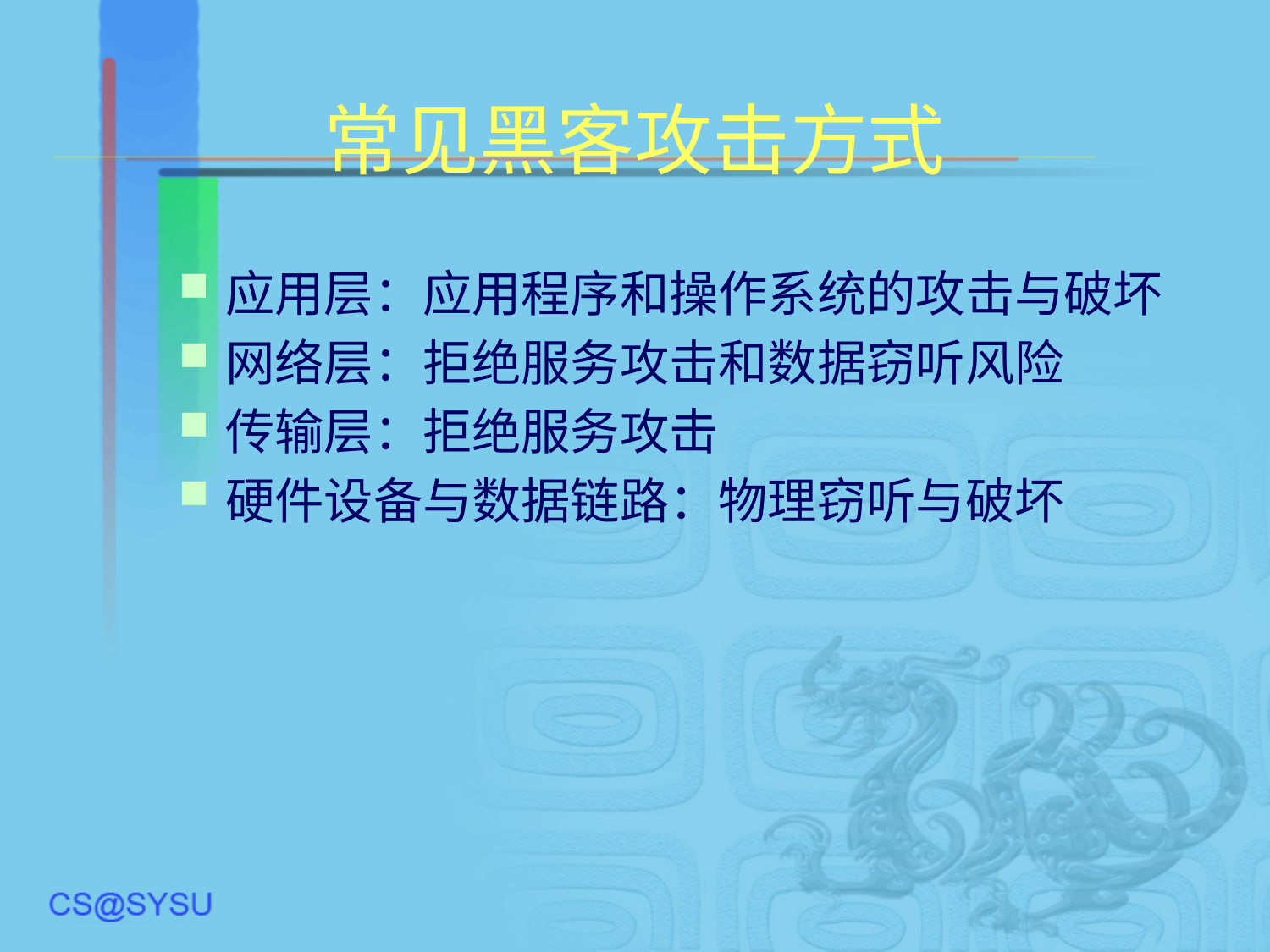

# 常见黑客攻击方式
应用层：应用程序和操作系统的攻击与破坏
网络层：拒绝服务攻击和数据窃听风险
传输层：拒绝服务攻击
硬件设备与数据链路：物理窃听与破坏